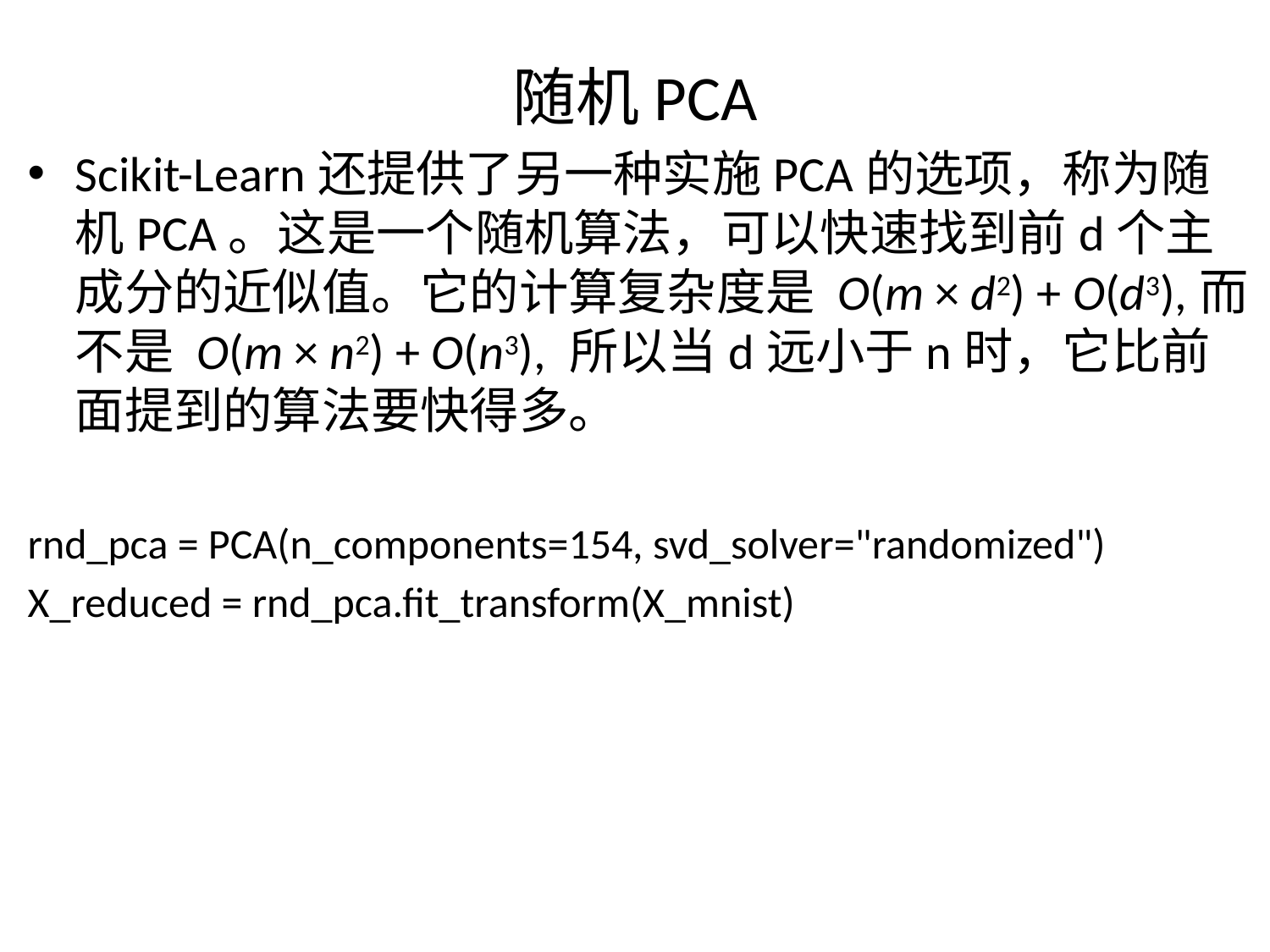

# 随机PCA
Scikit-Learn还提供了另一种实施PCA的选项，称为随机PCA。这是一个随机算法，可以快速找到前d个主成分的近似值。它的计算复杂度是 O(m × d2) + O(d3),而不是 O(m × n2) + O(n3), 所以当d远小于n时，它比前面提到的算法要快得多。

rnd_pca = PCA(n_components=154, svd_solver="randomized")
X_reduced = rnd_pca.fit_transform(X_mnist)